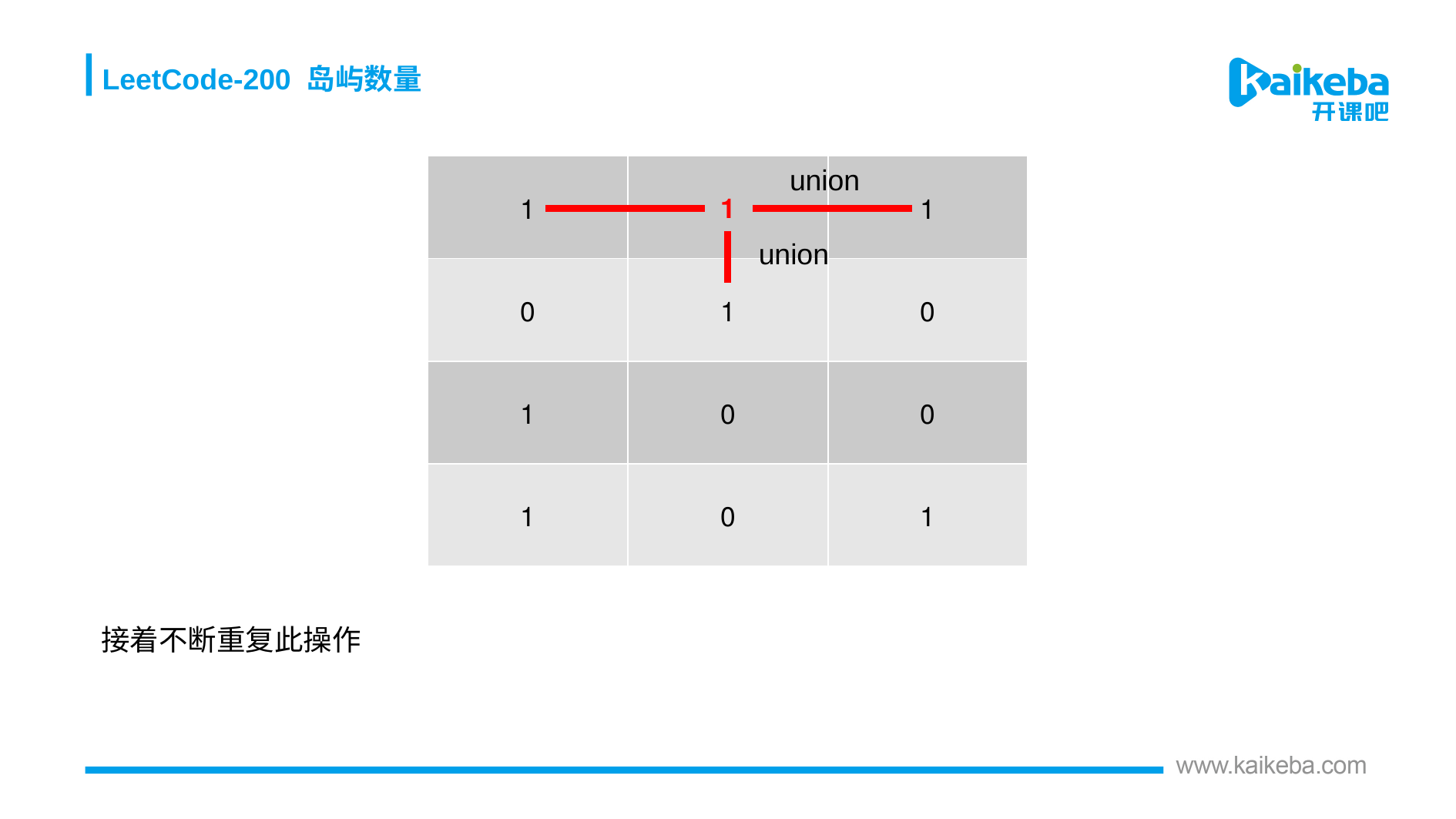

LeetCode-200 岛屿数量
| 1 | 1 | 1 |
| --- | --- | --- |
| 0 | 1 | 0 |
| 1 | 0 | 0 |
| 1 | 0 | 1 |
union

union

接着不断重复此操作